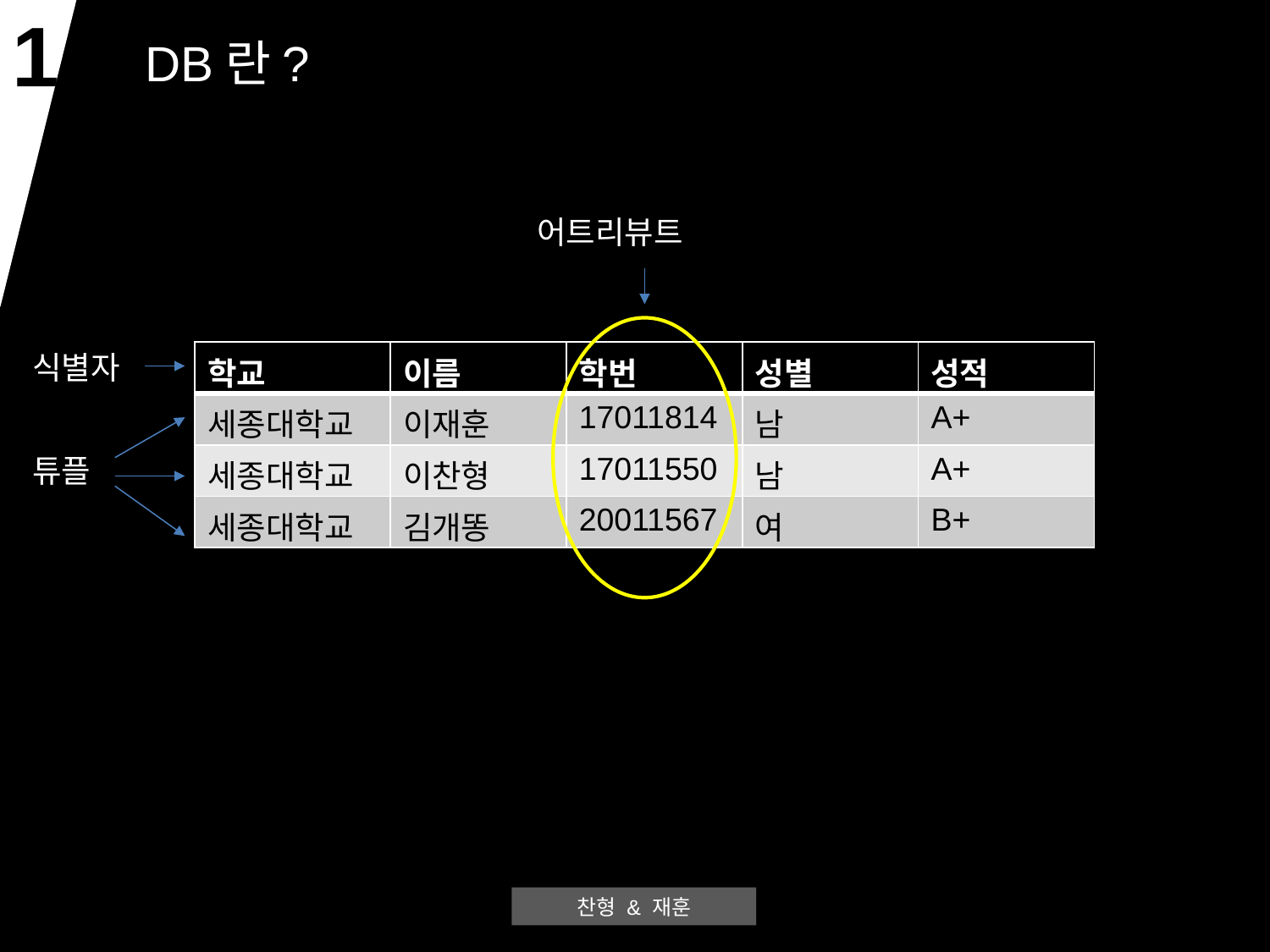

1
DB란?

어트리뷰트

식별자
| 학교 | 이름 | 학번 | 성별 | 성적 |
| --- | --- | --- | --- | --- |
| 세종대학교 | 이재훈 | 17011814 | 남 | A+ |
| 세종대학교 | 이찬형 | 17011550 | 남 | A+ |
| 세종대학교 | 김개똥 | 20011567 | 여 | B+ |
튜플
찬형 & 재훈